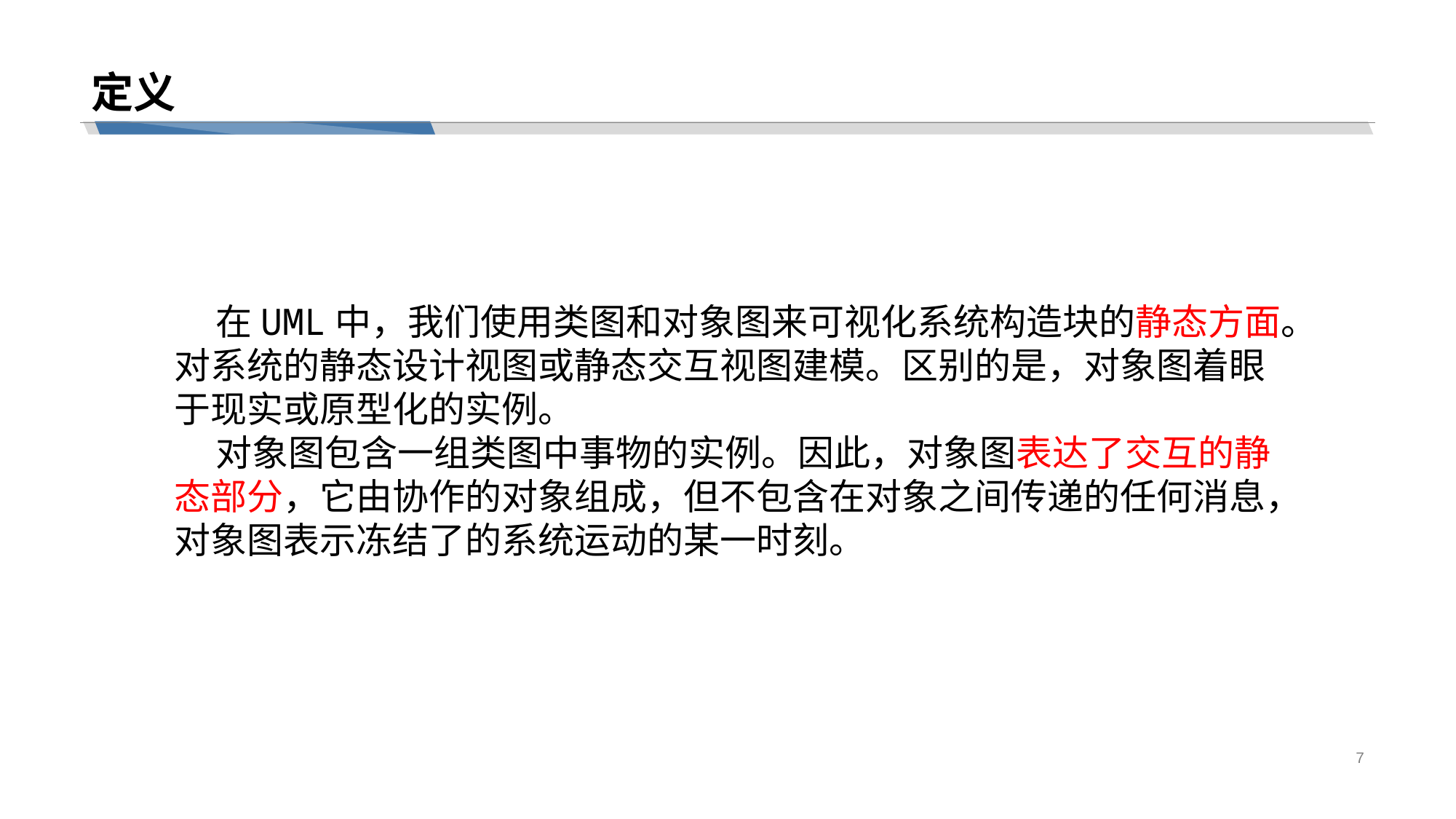

# 定义
    在UML中，我们使用类图和对象图来可视化系统构造块的静态方面。对系统的静态设计视图或静态交互视图建模。区别的是，对象图着眼于现实或原型化的实例。
    对象图包含一组类图中事物的实例。因此，对象图表达了交互的静态部分，它由协作的对象组成，但不包含在对象之间传递的任何消息，对象图表示冻结了的系统运动的某一时刻。
7